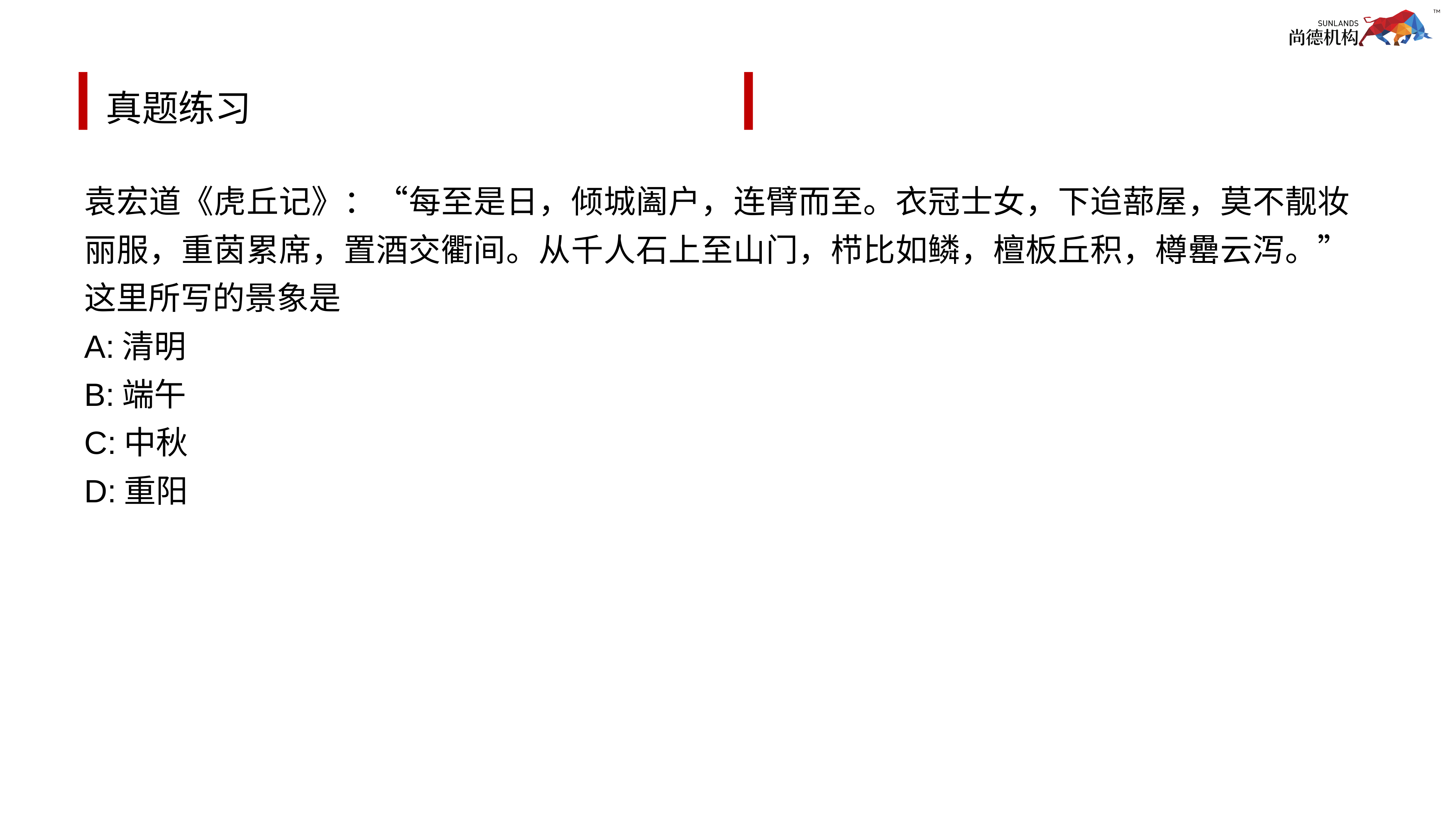

# 真题练习
袁宏道《虎丘记》：“每至是日，倾城阖户，连臂而至。衣冠士女，下迨蔀屋，莫不靓妆丽服，重茵累席，置酒交衢间。从千人石上至山门，栉比如鳞，檀板丘积，樽罍云泻。” 这里所写的景象是
A:清明
B:端午
C:中秋
D:重阳